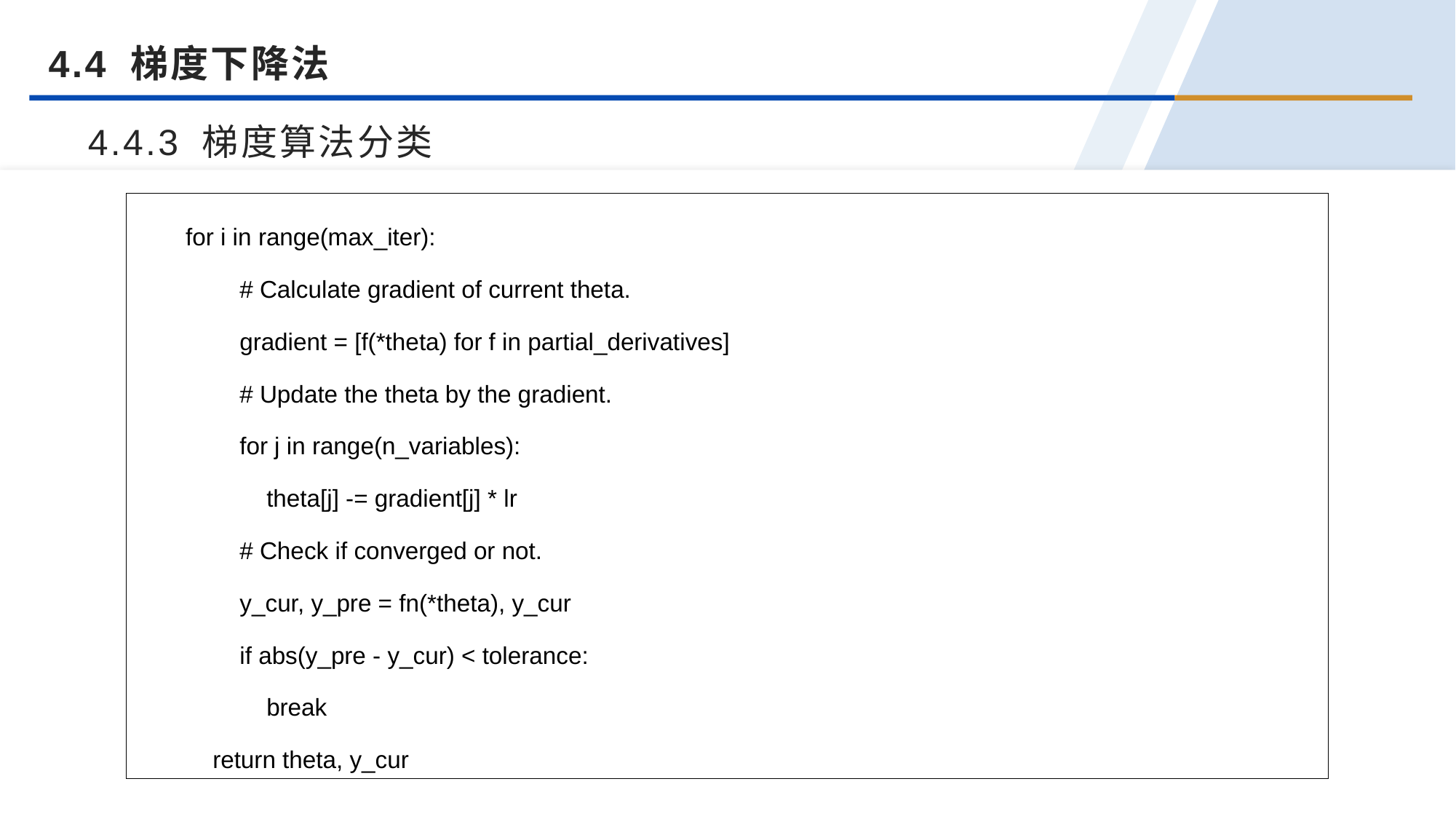

4.4 梯度下降法
4.4.3 梯度算法分类

for i in range(max_iter):
        # Calculate gradient of current theta.
        gradient = [f(*theta) for f in partial_derivatives]
        # Update the theta by the gradient.
        for j in range(n_variables):
            theta[j] -= gradient[j] * lr
        # Check if converged or not.
        y_cur, y_pre = fn(*theta), y_cur
        if abs(y_pre - y_cur) < tolerance:
            break
    return theta, y_cur